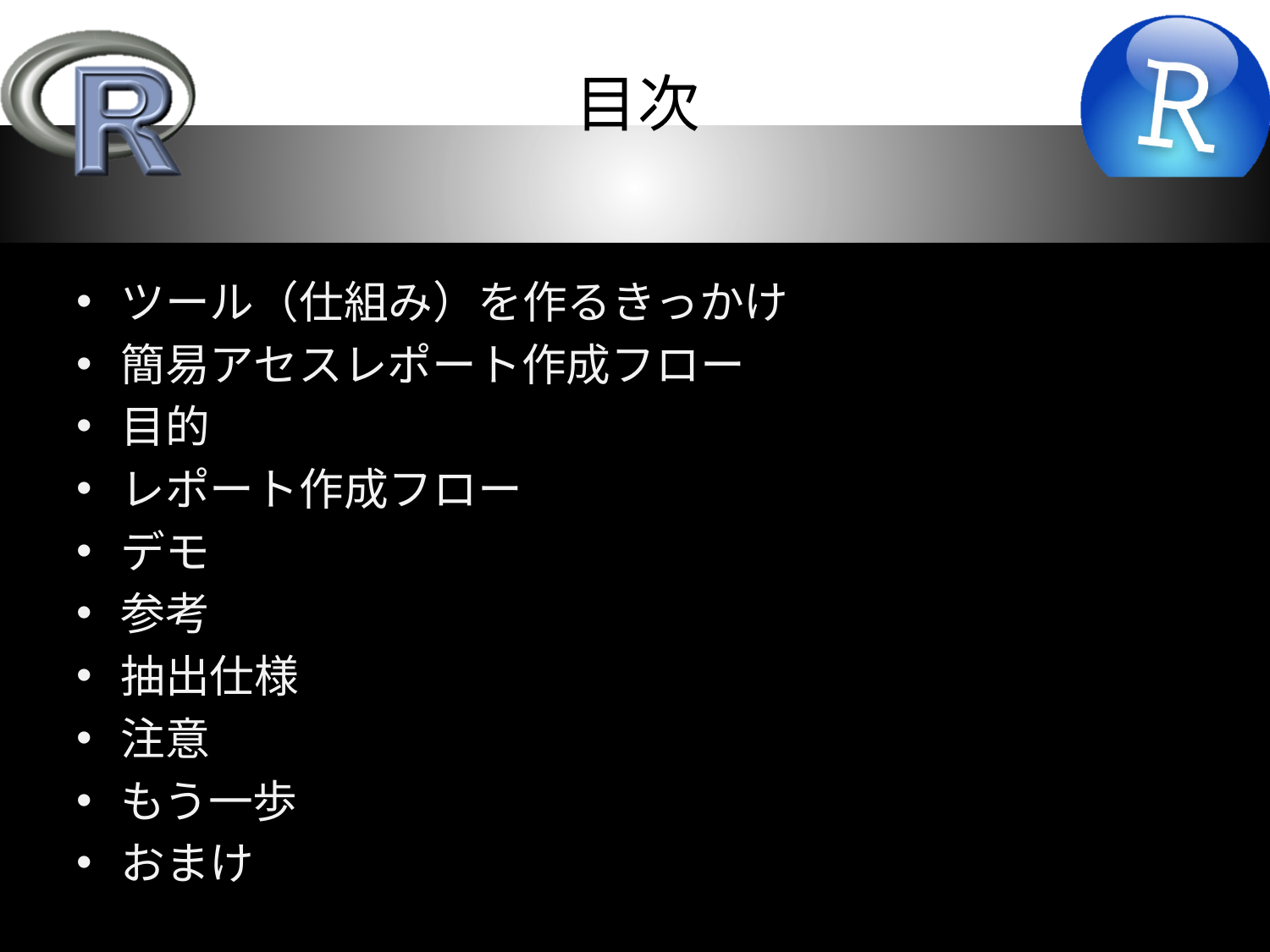

# 目次
ツール（仕組み）を作るきっかけ
簡易アセスレポート作成フロー
目的
レポート作成フロー
デモ
参考
抽出仕様
注意
もう一歩
おまけ